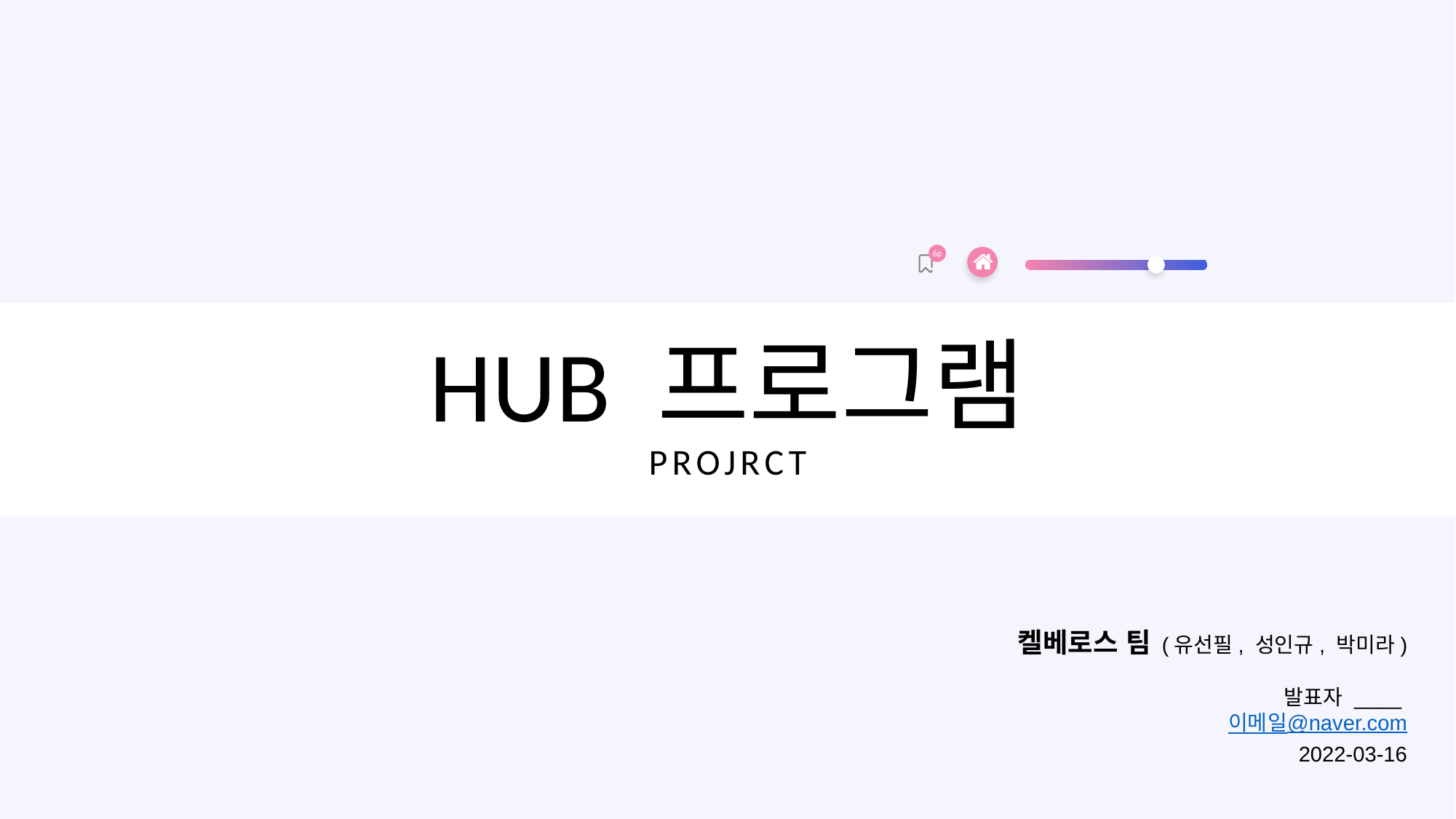

6p

# HUB 프로그램 PROJRCT
켈베로스 팀 (유선필, 성인규, 박미라)

발표자 ____
이메일@naver.com
2022-03-16